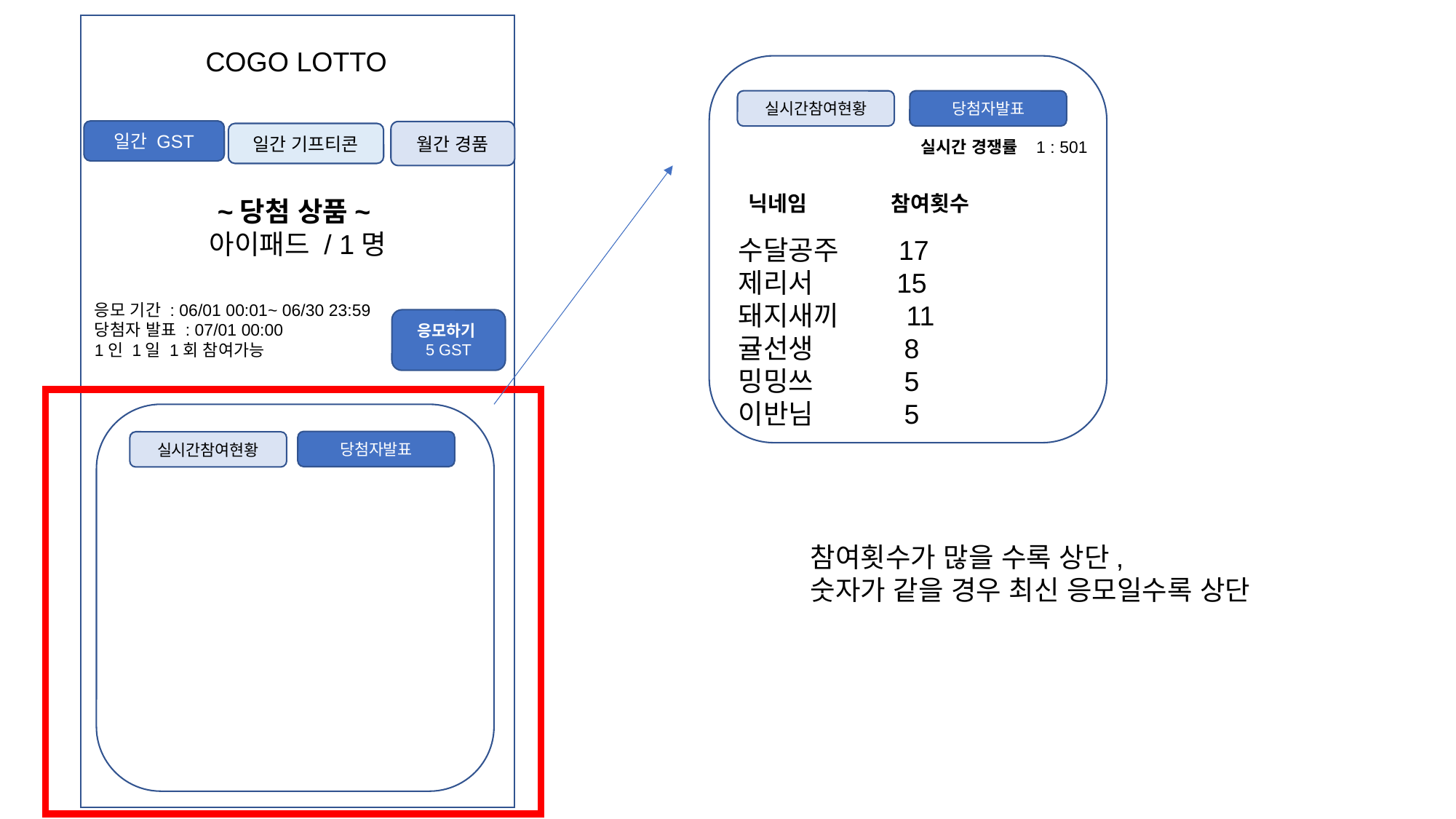

COGO LOTTO
#

실시간참여현황
당첨자발표
일간 GST
월간 경품
일간 기프티콘
실시간 경쟁률   1 : 501
닉네임              참여횟수

~당첨 상품~
아이패드 / 1명

수달공주       17
제리서          15
돼지새끼        11
귤선생           8
밍밍쓰           5
이반님           5
응모 기간 : 06/01 00:01~ 06/30 23:59
당첨자 발표 : 07/01 00:00
1인 1일 1회 참여가능
응모하기
5 GST

당첨자발표
실시간참여현황
참여횟수가 많을 수록 상단,
숫자가 같을 경우 최신 응모일수록 상단